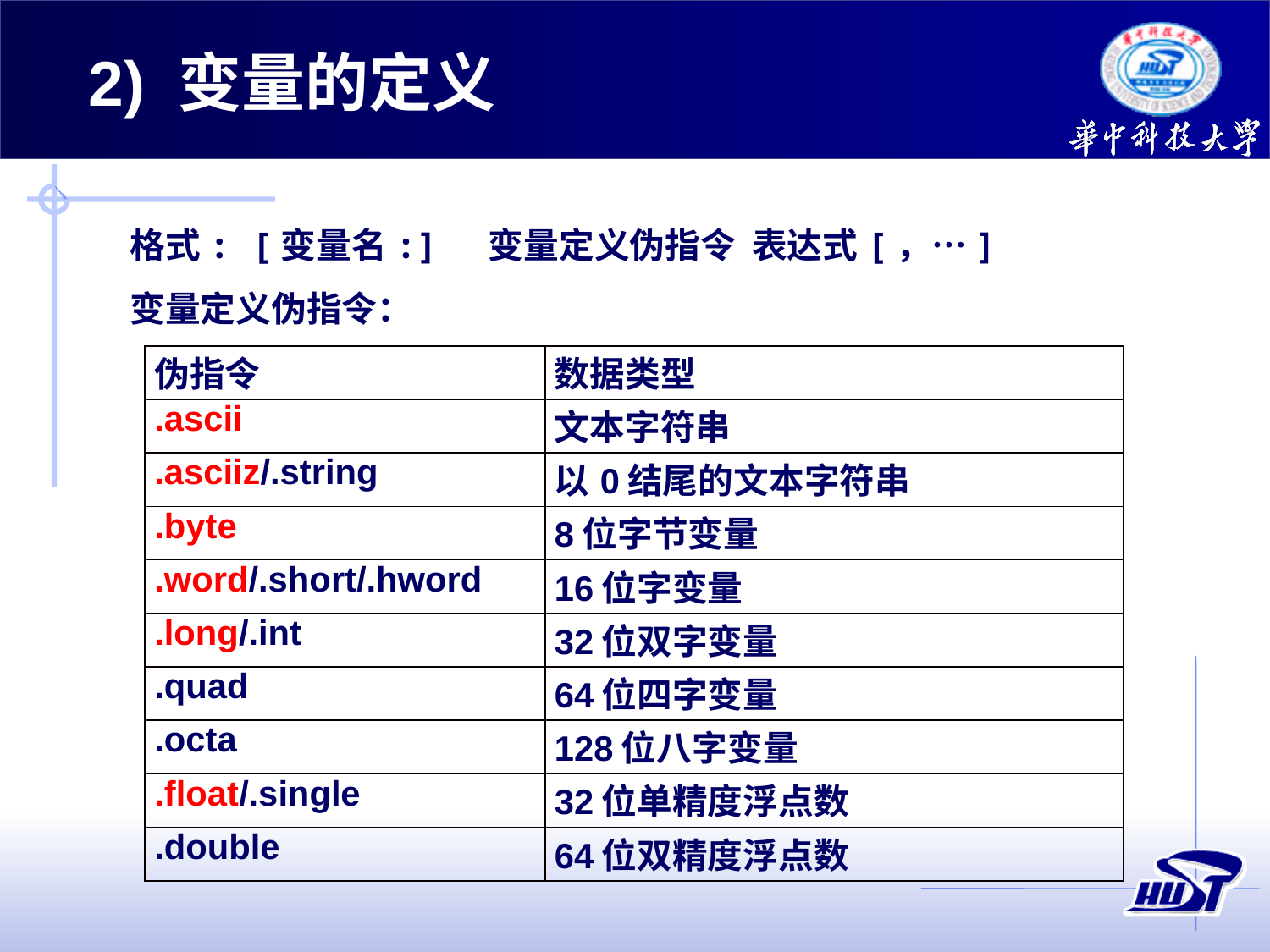

2) 变量的定义
格式: [变量名:]  变量定义伪指令  表达式[，…]
变量定义伪指令：
| 伪指令 | 数据类型 |
| --- | --- |
| .ascii | 文本字符串 |
| .asciiz/.string | 以0结尾的文本字符串 |
| .byte | 8位字节变量 |
| .word/.short/.hword | 16位字变量 |
| .long/.int | 32位双字变量 |
| .quad | 64位四字变量 |
| .octa | 128位八字变量 |
| .float/.single | 32位单精度浮点数 |
| .double | 64位双精度浮点数 |